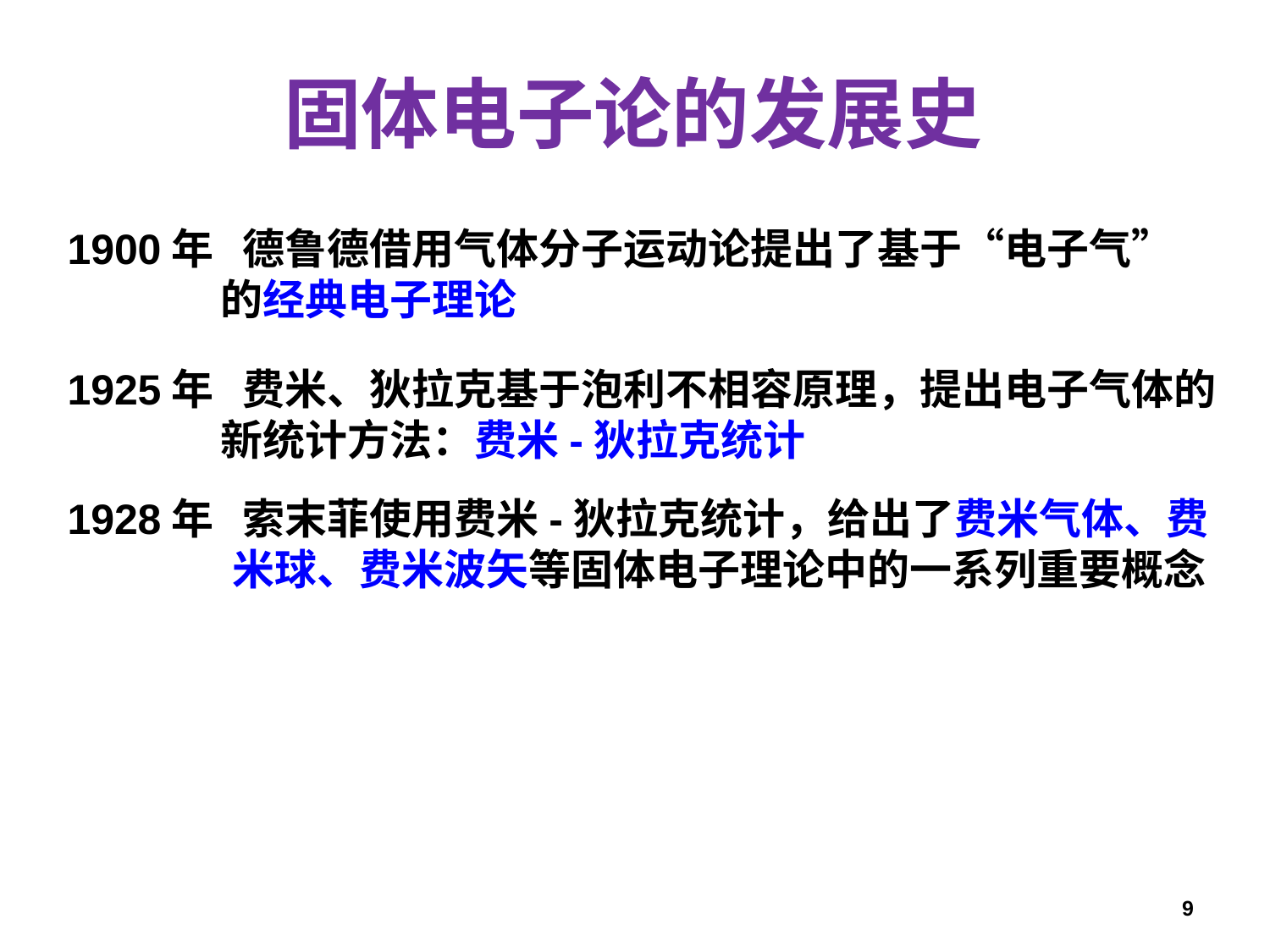

固体电子论的发展史
1900年   德鲁德借用气体分子运动论提出了基于“电子气”
               的经典电子理论
1925年   费米、狄拉克基于泡利不相容原理，提出电子气体的
               新统计方法：费米-狄拉克统计
1928年   索末菲使用费米-狄拉克统计，给出了费米气体、费		    米球、费米波矢等固体电子理论中的一系列重要概念
9